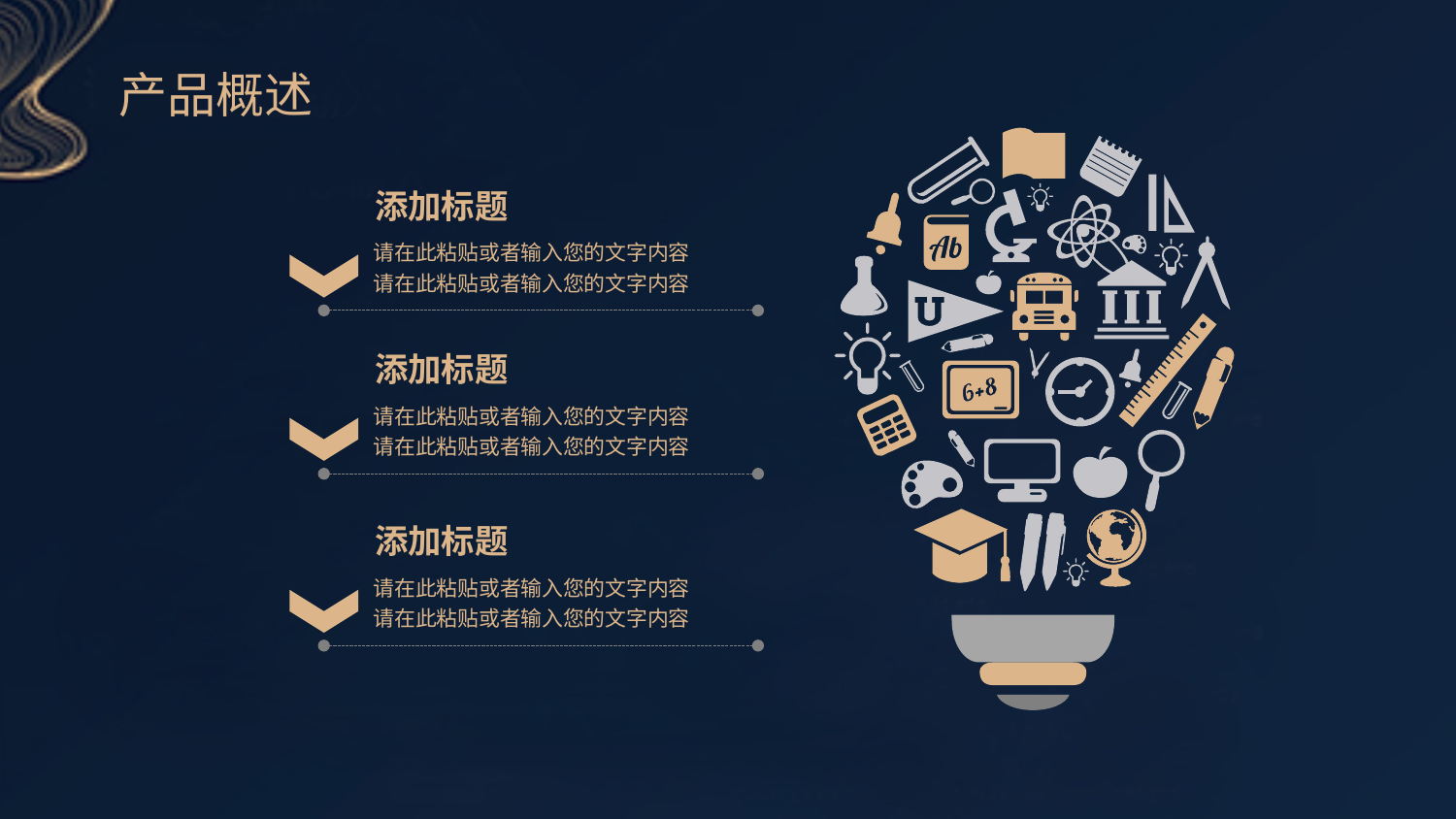

产品概述

添加标题

请在此粘贴或者输入您的文字内容
请在此粘贴或者输入您的文字内容

添加标题

请在此粘贴或者输入您的文字内容
请在此粘贴或者输入您的文字内容

添加标题

请在此粘贴或者输入您的文字内容
请在此粘贴或者输入您的文字内容